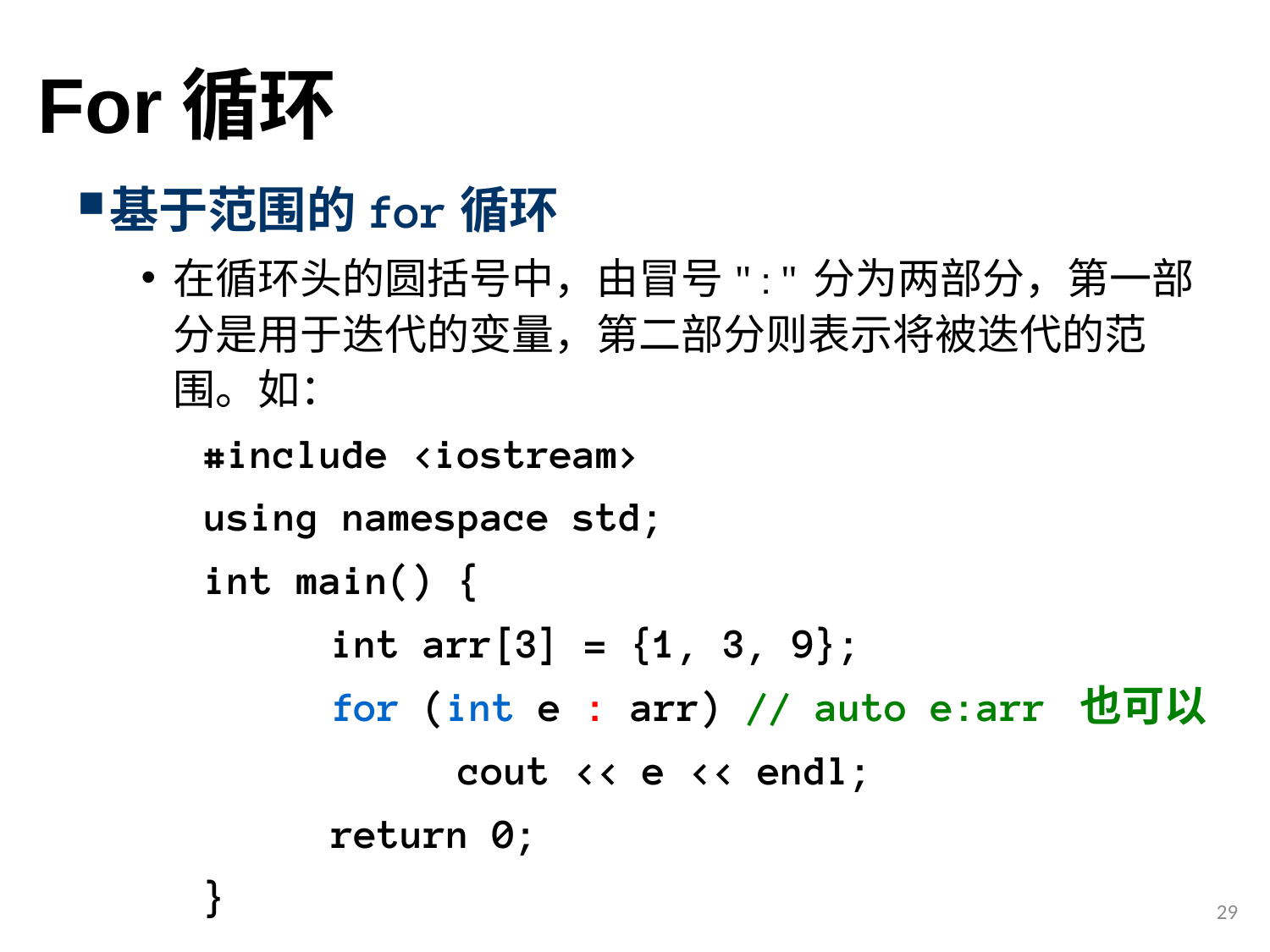

# For循环
基于范围的for循环
在循环头的圆括号中，由冒号":"分为两部分，第一部分是用于迭代的变量，第二部分则表示将被迭代的范围。如：
	#include <iostream>
	using namespace std;
	int main() {
		int arr[3] = {1, 3, 9};
		for (int e : arr) // auto e:arr 也可以
			cout << e << endl;
		return 0;
	}
29